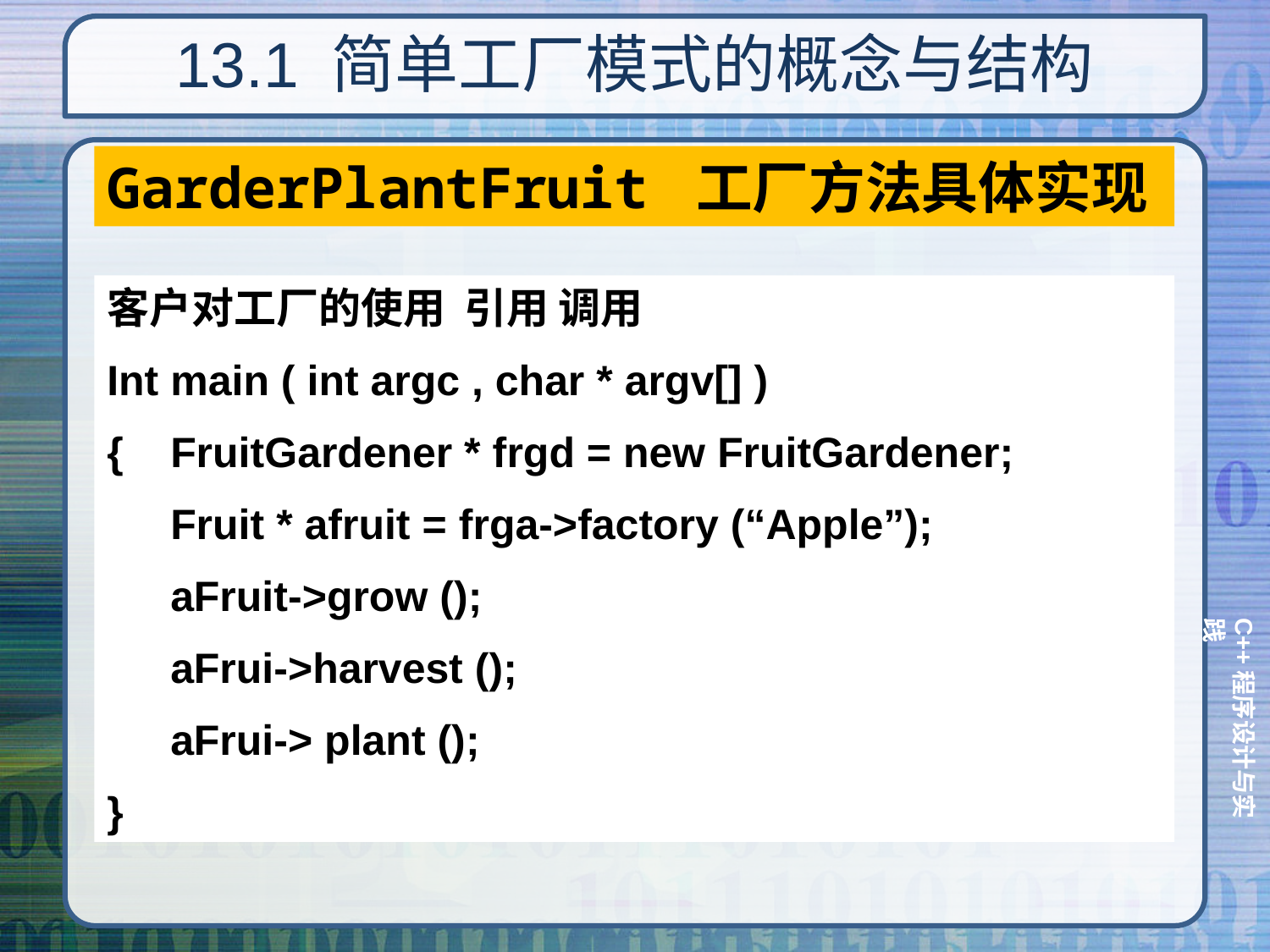

# 13.1 简单工厂模式的概念与结构

GarderPlantFruit 工厂方法具体实现
客户对工厂的使用  引用 调用
Int main ( int argc , char * argv[] )
{	FruitGardener * frgd = new FruitGardener;
	Fruit * afruit = frga->factory (“Apple”);
	aFruit->grow ();
	aFrui->harvest ();
	aFrui-> plant ();
}